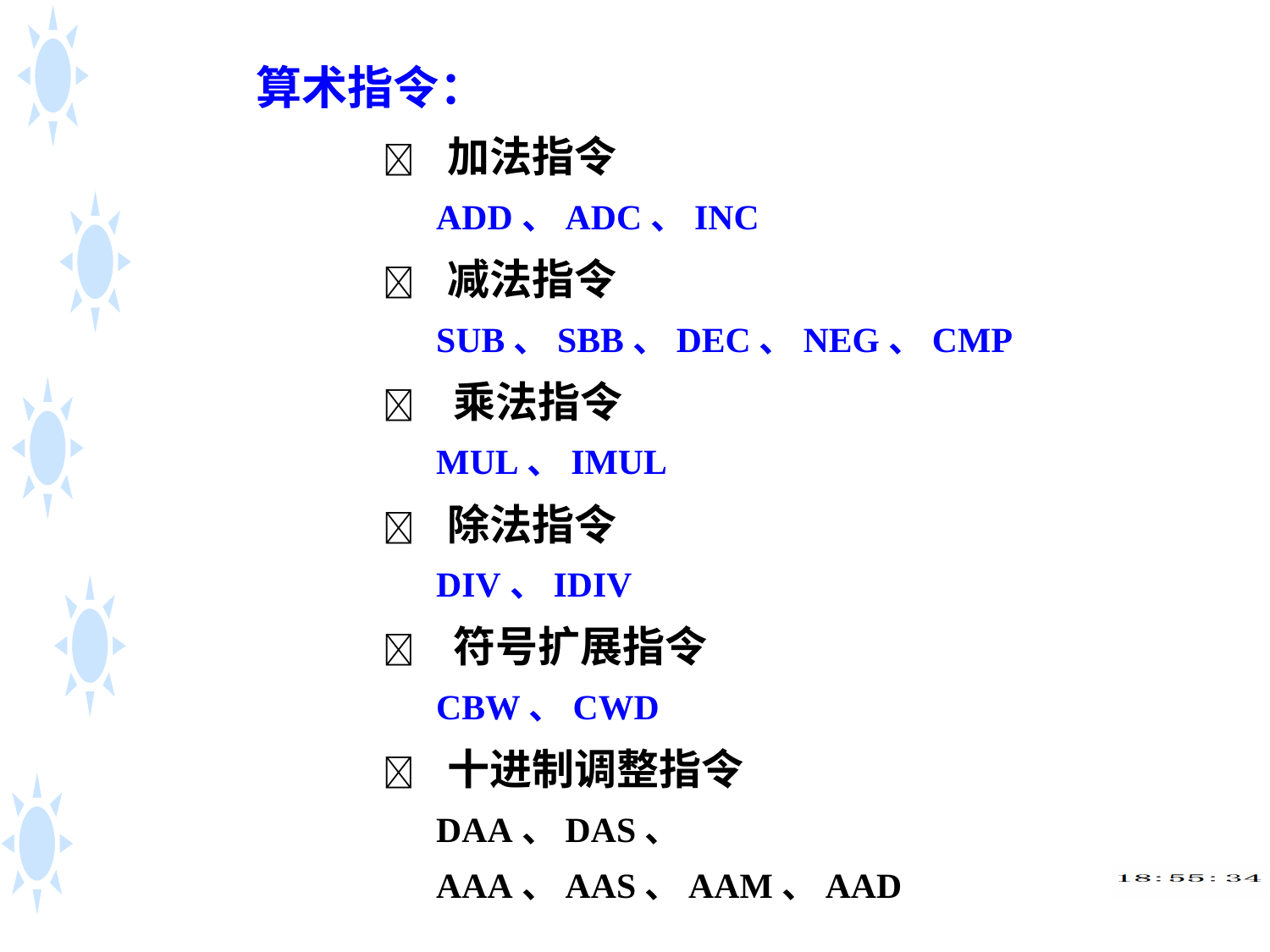

算术指令：
•   加法指令
      ADD、ADC、INC
•   减法指令
      SUB、SBB、DEC、NEG、CMP
•   乘法指令
      MUL、IMUL
•   除法指令
      DIV、IDIV
•   符号扩展指令
      CBW、CWD
•   十进制调整指令
      DAA、DAS、
      AAA、AAS、AAM、AAD